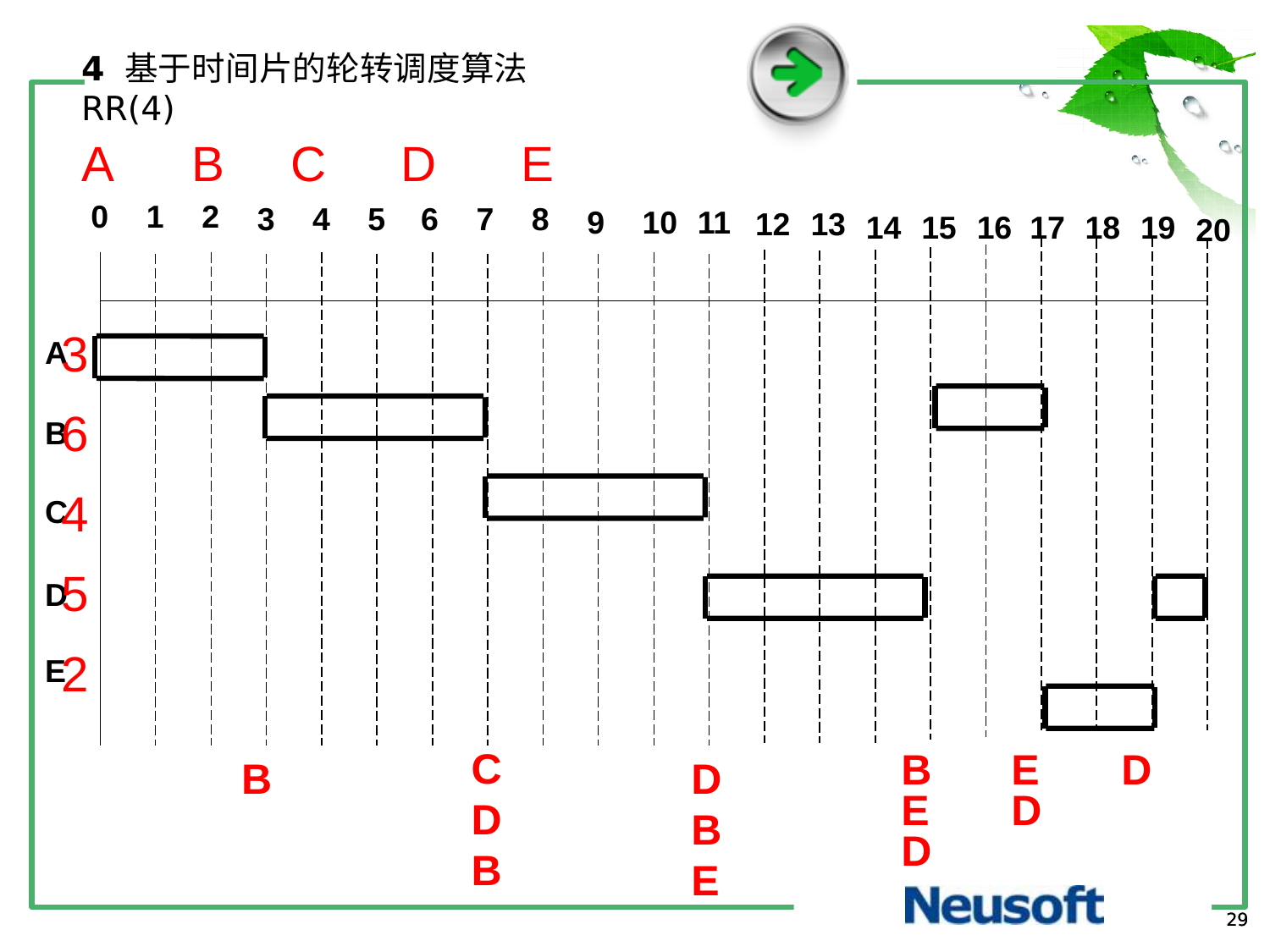

4 基于时间片的轮转调度算法
RR(4)
A
B
C
D
E

0

1

2

3

4

5

6

7

8

9

10

11

12

13

14

15

16

17

18

19

20

A

B

C

D

E
3

6

4

5

2

C
D
B
B
D
B
E
BED
ED
D
29
29